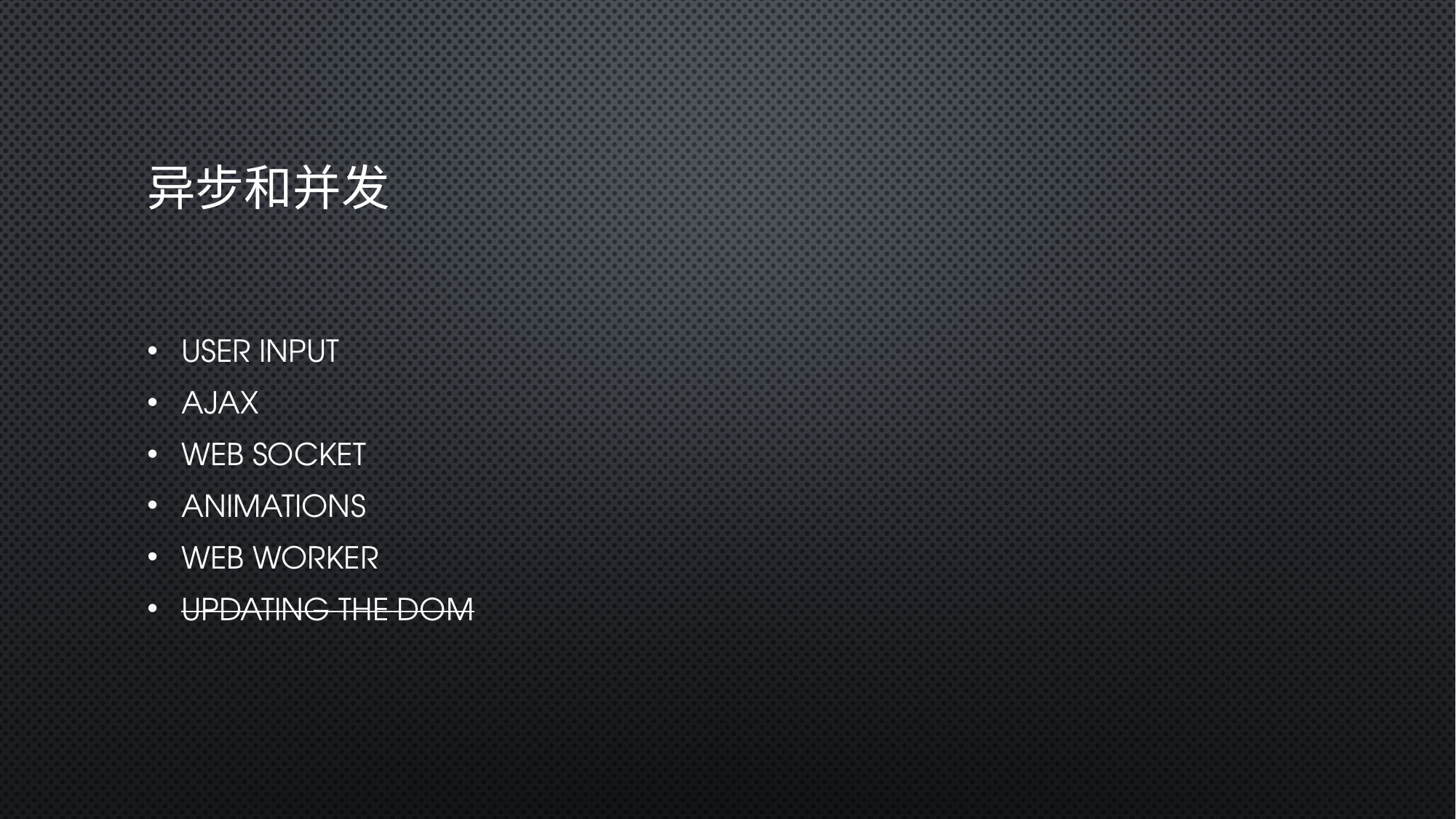

# 异步和并发
User Input
AJAX
Web Socket
Animations
Web Worker
Updating The DOM